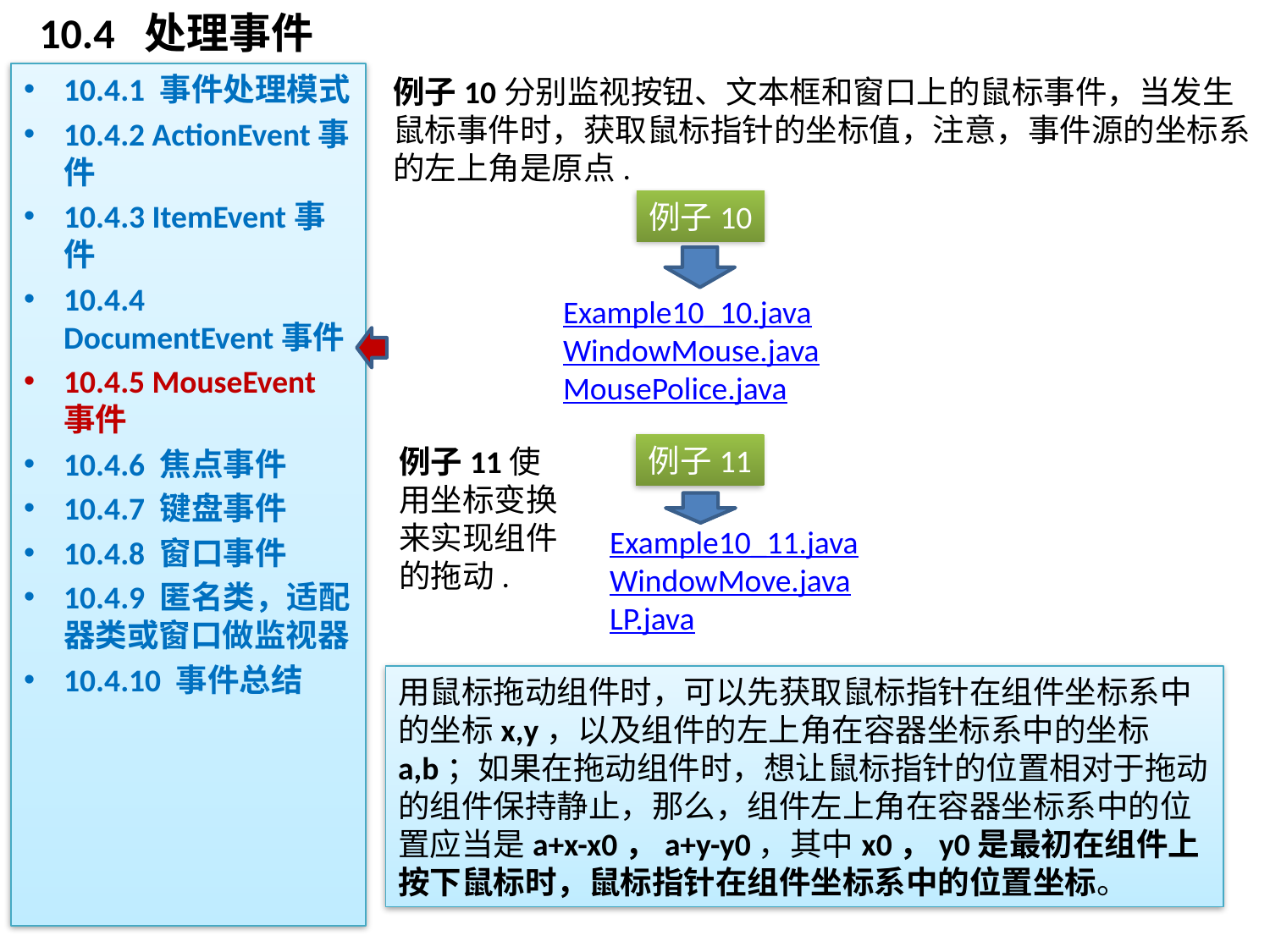

# 10.4  处理事件
10.4.1 事件处理模式
10.4.2 ActionEvent事件
10.4.3 ItemEvent事件
10.4.4 DocumentEvent事件
10.4.5 MouseEvent事件
10.4.6 焦点事件
10.4.7 键盘事件
10.4.8 窗口事件
10.4.9 匿名类，适配器类或窗口做监视器
10.4.10 事件总结
例子10分别监视按钮、文本框和窗口上的鼠标事件，当发生鼠标事件时，获取鼠标指针的坐标值，注意，事件源的坐标系的左上角是原点.
例子10

Example10_10.java
WindowMouse.java
MousePolice.java

例子11
例子11使用坐标变换来实现组件的拖动.

Example10_11.java
WindowMove.java
LP.java
用鼠标拖动组件时，可以先获取鼠标指针在组件坐标系中的坐标x,y，以及组件的左上角在容器坐标系中的坐标a,b；如果在拖动组件时，想让鼠标指针的位置相对于拖动的组件保持静止，那么，组件左上角在容器坐标系中的位置应当是a+x-x0，a+y-y0，其中x0，y0是最初在组件上按下鼠标时，鼠标指针在组件坐标系中的位置坐标。